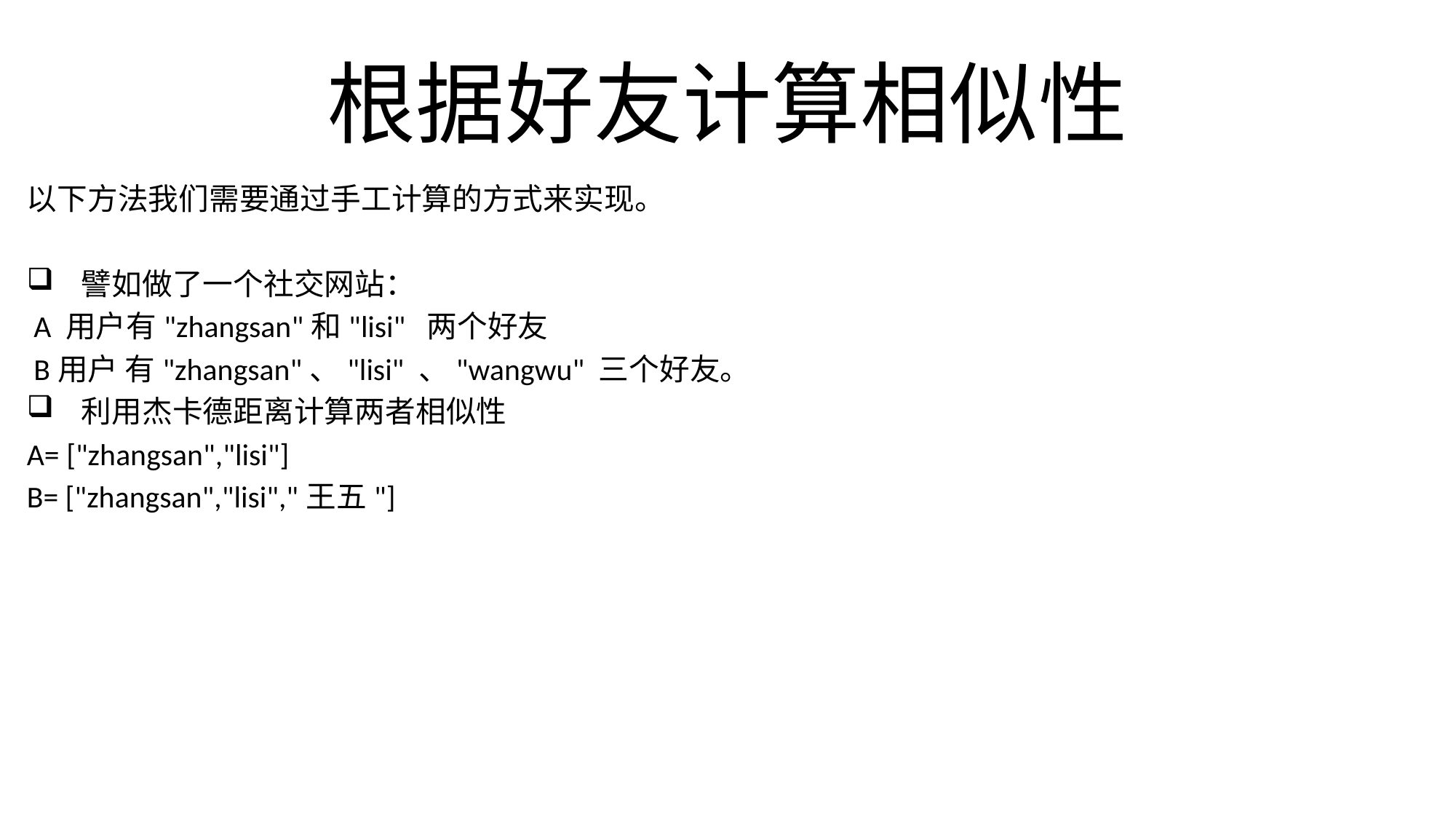

# 根据好友计算相似性
以下方法我们需要通过手工计算的方式来实现。

譬如做了一个社交网站：
 A 用户有"zhangsan"和"lisi"  两个好友
 B用户 有"zhangsan"、"lisi" 、"wangwu" 三个好友。
利用杰卡德距离计算两者相似性
A= ["zhangsan","lisi"]
B= ["zhangsan","lisi","王五"]